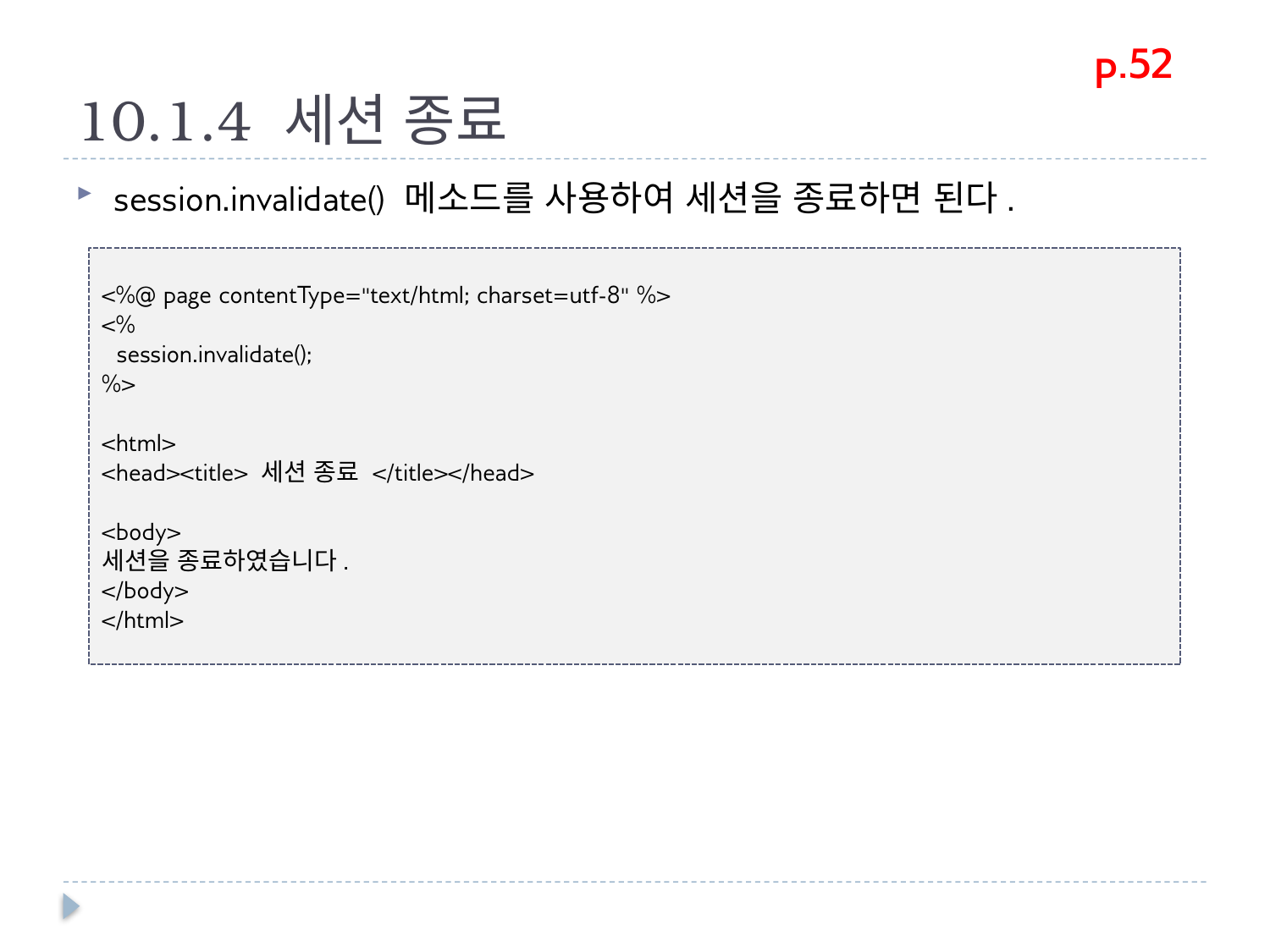

# 10.1.4 세션 종료
p.52
session.invalidate() 메소드를 사용하여 세션을 종료하면 된다.
<%@ page contentType="text/html; charset=utf-8" %>
<%
  session.invalidate();
%>

<html>
<head><title> 세션 종료 </title></head>

<body>
세션을 종료하였습니다.
</body>
</html>